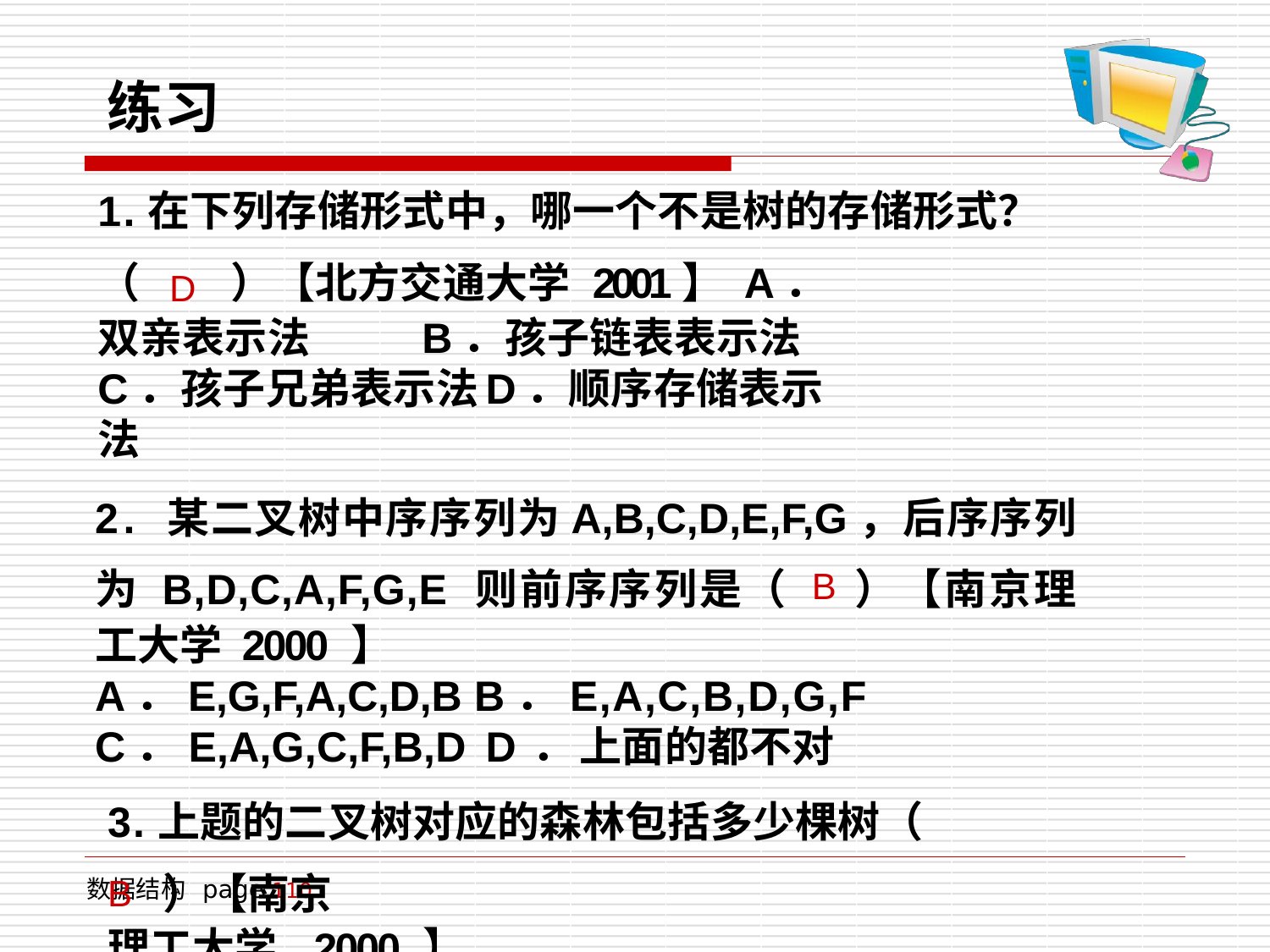

# 练习

1.在下列存储形式中，哪一个不是树的存储形式？
（	D	）【北方交通大学	2001】 A．双亲表示法	B．孩子链表表示法 C．孩子兄弟表示法	D．顺序存储表示法
2. 某二叉树中序序列为A,B,C,D,E,F,G，后序序列为 B,D,C,A,F,G,E 则前序序列是（ B）【南京理工大学 2000 】
A．E,G,F,A,C,D,B B．E,A,C,B,D,G,F  C．E,A,G,C,F,B,D D．上面的都不对
3.上题的二叉树对应的森林包括多少棵树（	B ）【南京
理工大学	2000 】
A．l B．2 C．3 D． 概 念 上 是 错 误 的

数据结构 page 110